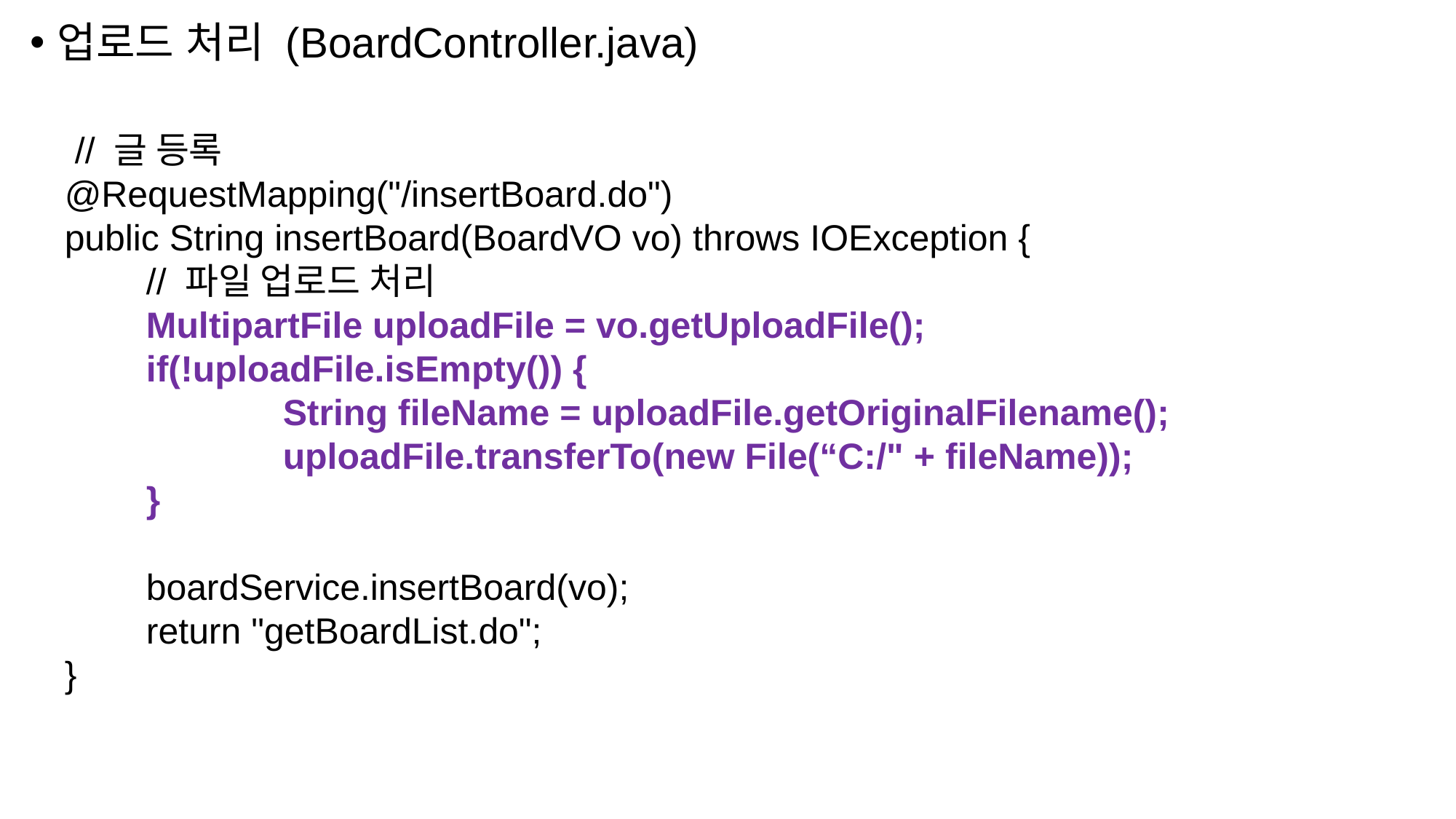

업로드 처리 (BoardController.java)
 // 글 등록
@RequestMapping("/insertBoard.do")
public String insertBoard(BoardVO vo) throws IOException {
        // 파일 업로드 처리
        MultipartFile uploadFile = vo.getUploadFile();
        if(!uploadFile.isEmpty()) {
        		String fileName = uploadFile.getOriginalFilename();
            	uploadFile.transferTo(new File(“C:/" + fileName));
        }

        boardService.insertBoard(vo);
        return "getBoardList.do";
}